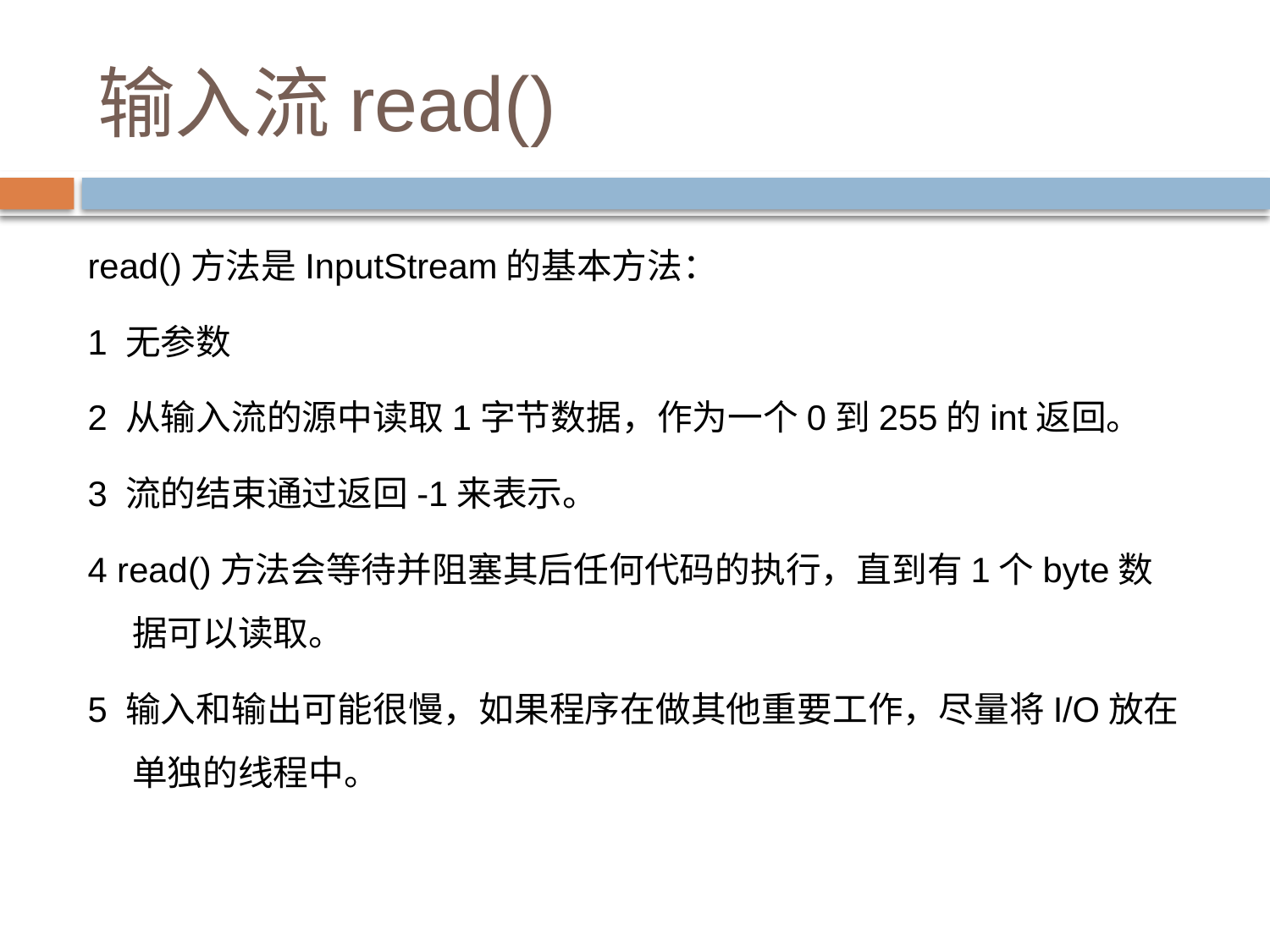

# 输入流read()
read()方法是InputStream的基本方法：
1 无参数
2 从输入流的源中读取1字节数据，作为一个0到255的int返回。
3 流的结束通过返回-1来表示。
4 read()方法会等待并阻塞其后任何代码的执行，直到有1个byte数据可以读取。
5 输入和输出可能很慢，如果程序在做其他重要工作，尽量将I/O放在单独的线程中。